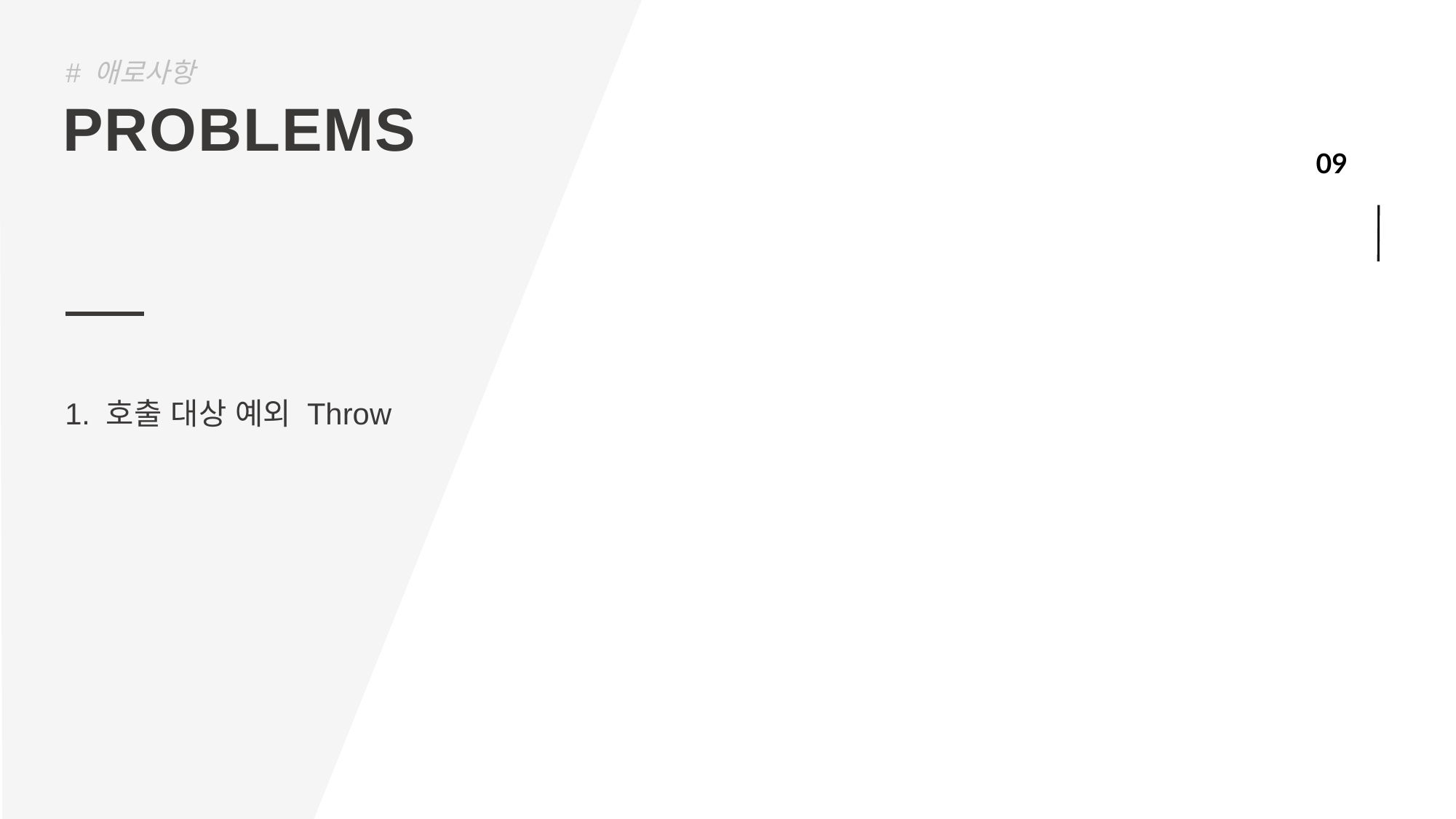

# 애로사항
PROBLEMS
호출 대상 예외 Throw